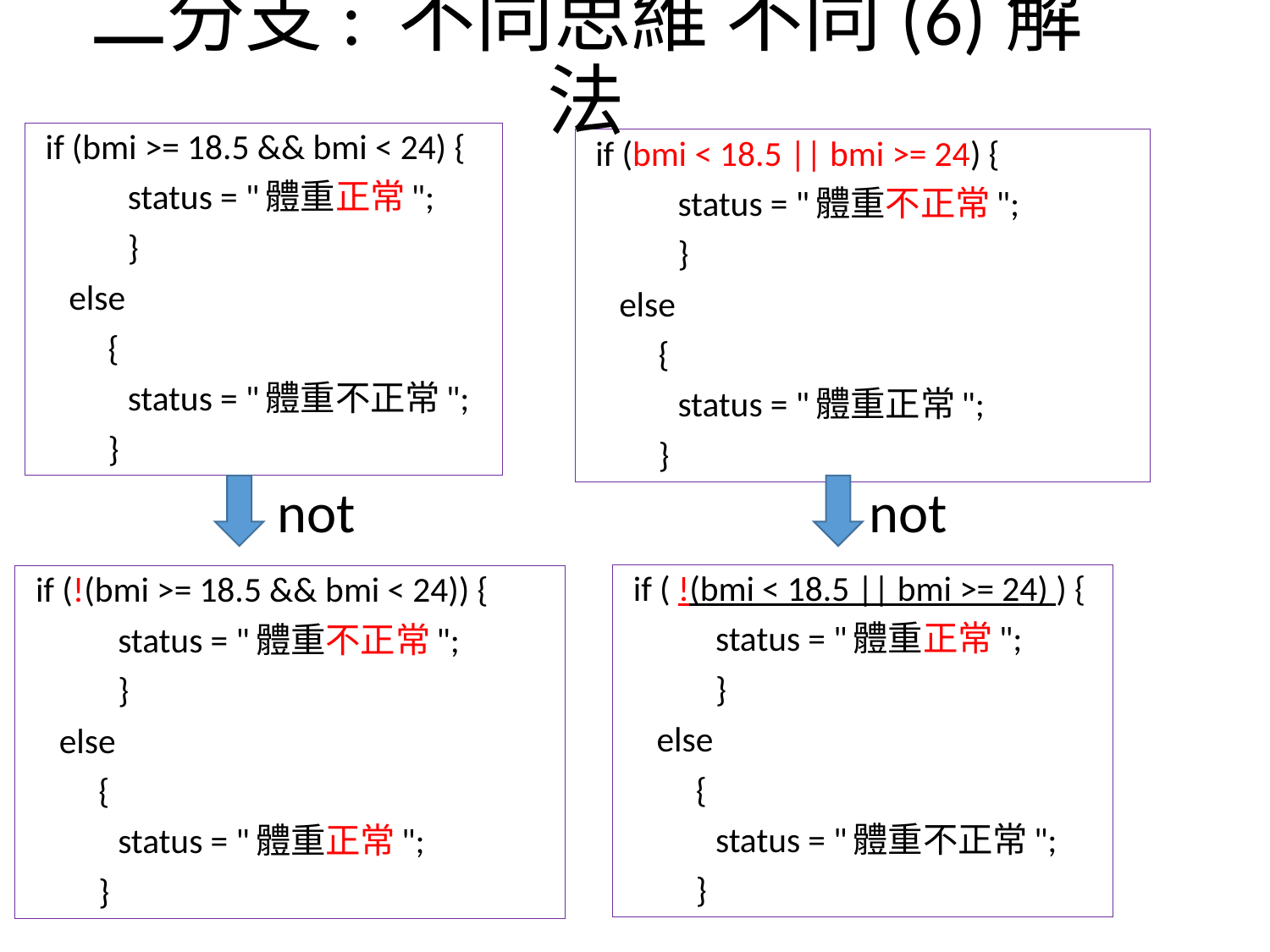

# 二分支: 不同思維 不同(6)解法
 if (bmi >= 18.5 && bmi < 24) {
	status = "體重正常";
	}
    else
         {
	status = "體重不正常";
         }
 if (bmi < 18.5 || bmi >= 24) {
	status = "體重不正常";
	}
    else
         {
	status = "體重正常";
         }
not
not

 if ( !(bmi < 18.5 || bmi >= 24) ) {
	status = "體重正常";
	}
    else
         {
	status = "體重不正常";
         }
 if (!(bmi >= 18.5 && bmi < 24)) {
	status = "體重不正常";
	}
    else
         {
	status = "體重正常";
         }